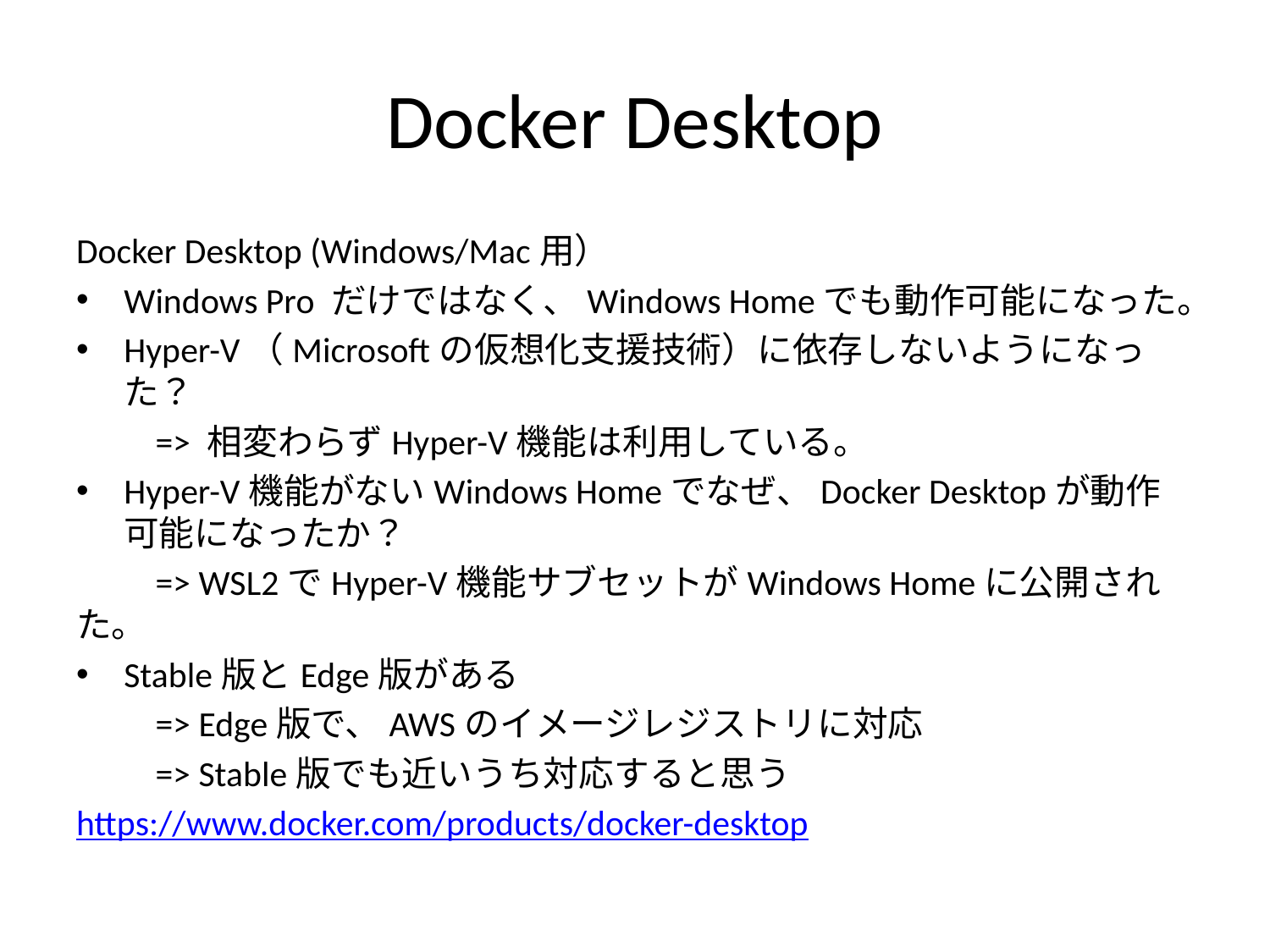

# Docker Desktop
Docker Desktop (Windows/Mac用）
Windows Pro だけではなく、Windows Homeでも動作可能になった。
Hyper-V（Microsoftの仮想化支援技術）に依存しないようになった？
　　=> 相変わらずHyper-V機能は利用している。
Hyper-V機能がないWindows Homeでなぜ、Docker Desktopが動作可能になったか？
　　=> WSL2でHyper-V機能サブセットがWindows Homeに公開された。
Stable版とEdge版がある
　　=> Edge版で、AWSのイメージレジストリに対応
　　=> Stable版でも近いうち対応すると思う
https://www.docker.com/products/docker-desktop